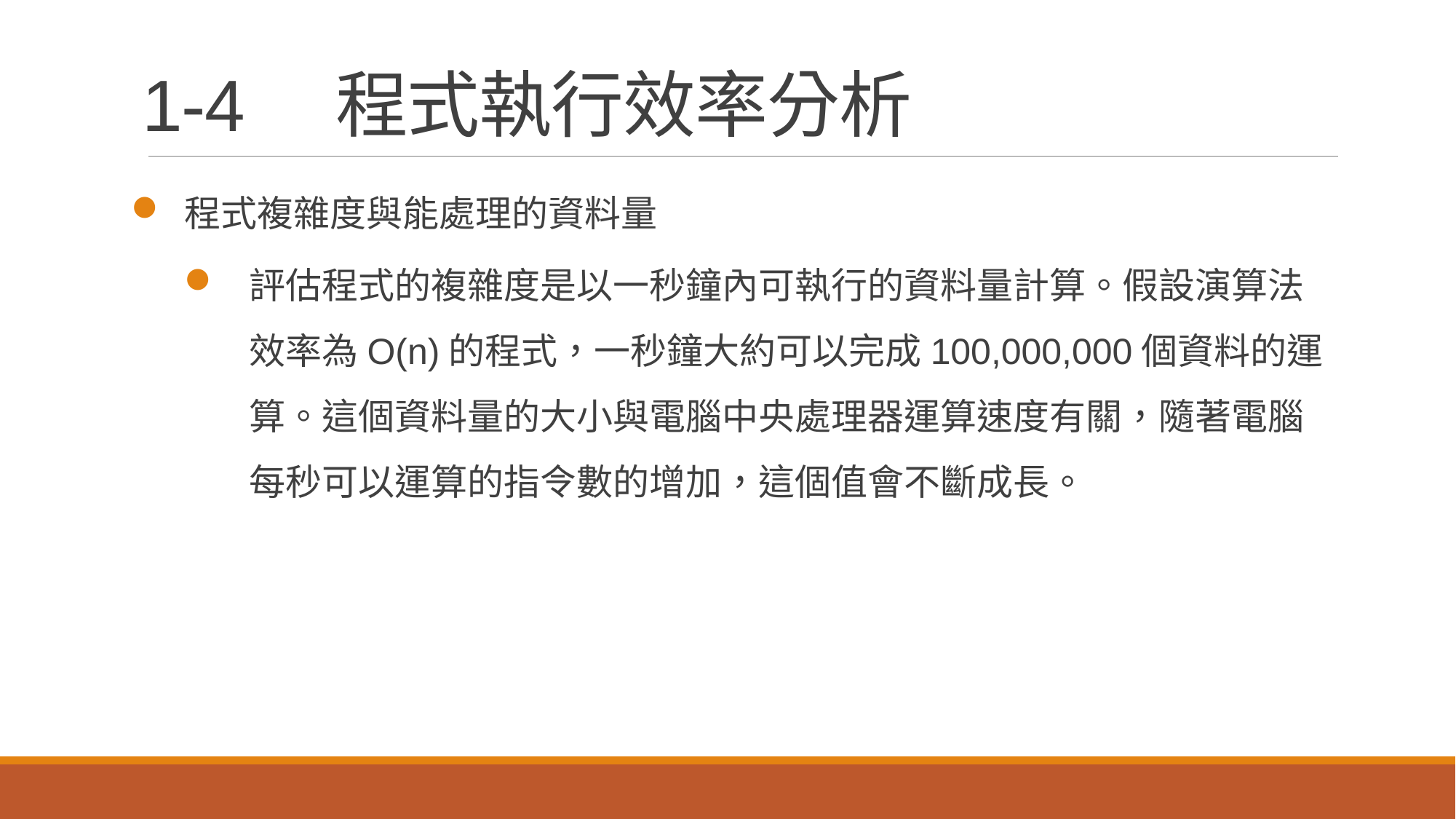

# 1-4　程式執行效率分析
程式複雜度與能處理的資料量
評估程式的複雜度是以一秒鐘內可執行的資料量計算。假設演算法效率為O(n)的程式，一秒鐘大約可以完成100,000,000個資料的運算。這個資料量的大小與電腦中央處理器運算速度有關，隨著電腦每秒可以運算的指令數的增加，這個值會不斷成長。